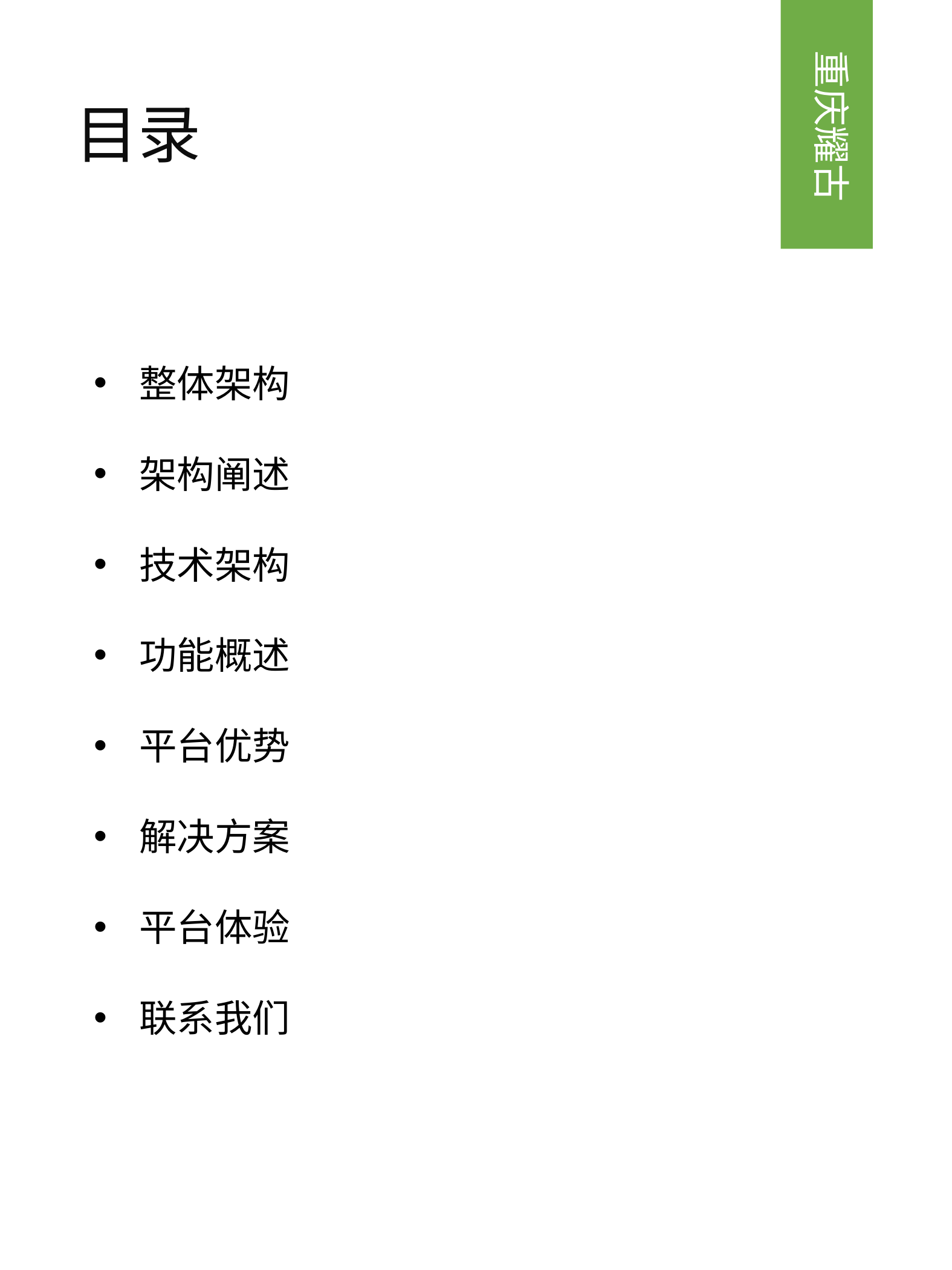

重庆耀古
目录
整体架构
架构阐述
技术架构
功能概述
平台优势
解决方案
平台体验
联系我们